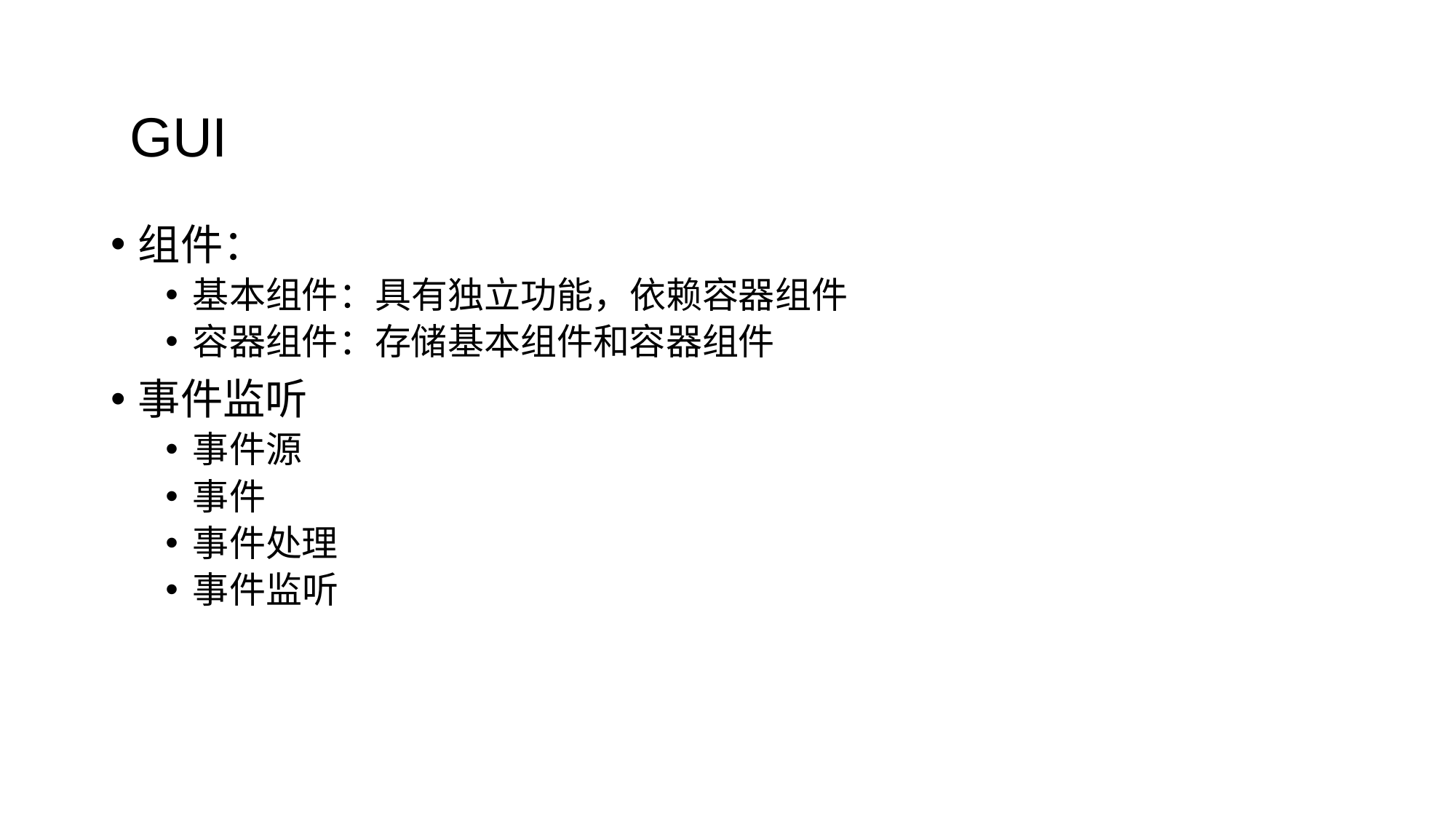

# GUI
组件：
基本组件：具有独立功能，依赖容器组件
容器组件：存储基本组件和容器组件
事件监听
事件源
事件
事件处理
事件监听